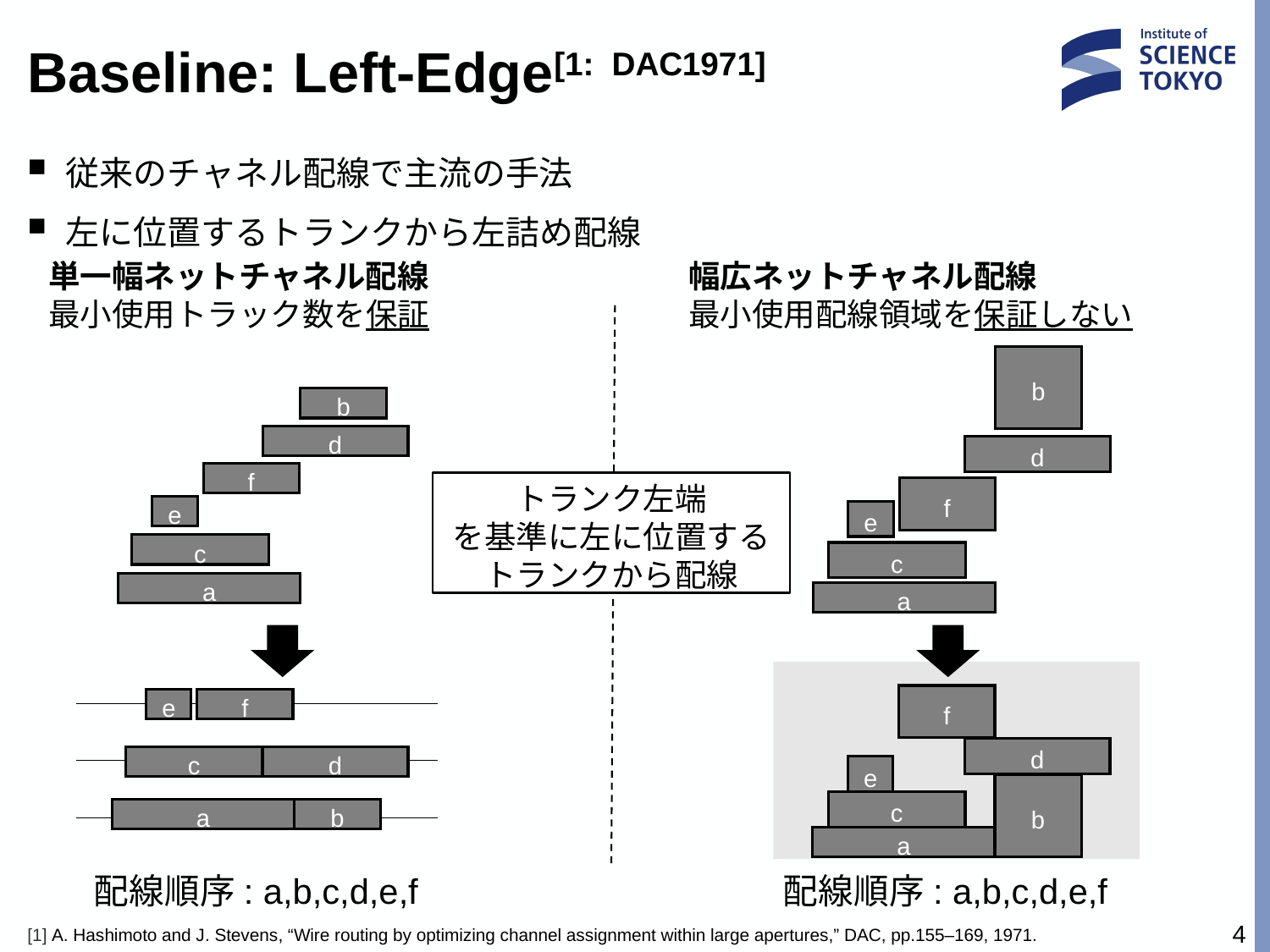

# Baseline: Left-Edge[1:  DAC1971]
従来のチャネル配線で主流の手法
左に位置するトランクから左詰め配線
単一幅ネットチャネル配線
最小使用トラック数を保証
幅広ネットチャネル配線
最小使用配線領域を保証しない
b
b
d
d
f
トランク左端
を基準に左に位置するトランクから配線
f
e
e
c
c
a
a

|  |
| --- |
|  |
|  |

f
e
f
d
c
d
e
b
c
b
a
a
配線順序: a,b,c,d,e,f
配線順序: a,b,c,d,e,f
4
[1] A. Hashimoto and J. Stevens, “Wire routing by optimizing channel assignment within large apertures,” DAC, pp.155–169, 1971.